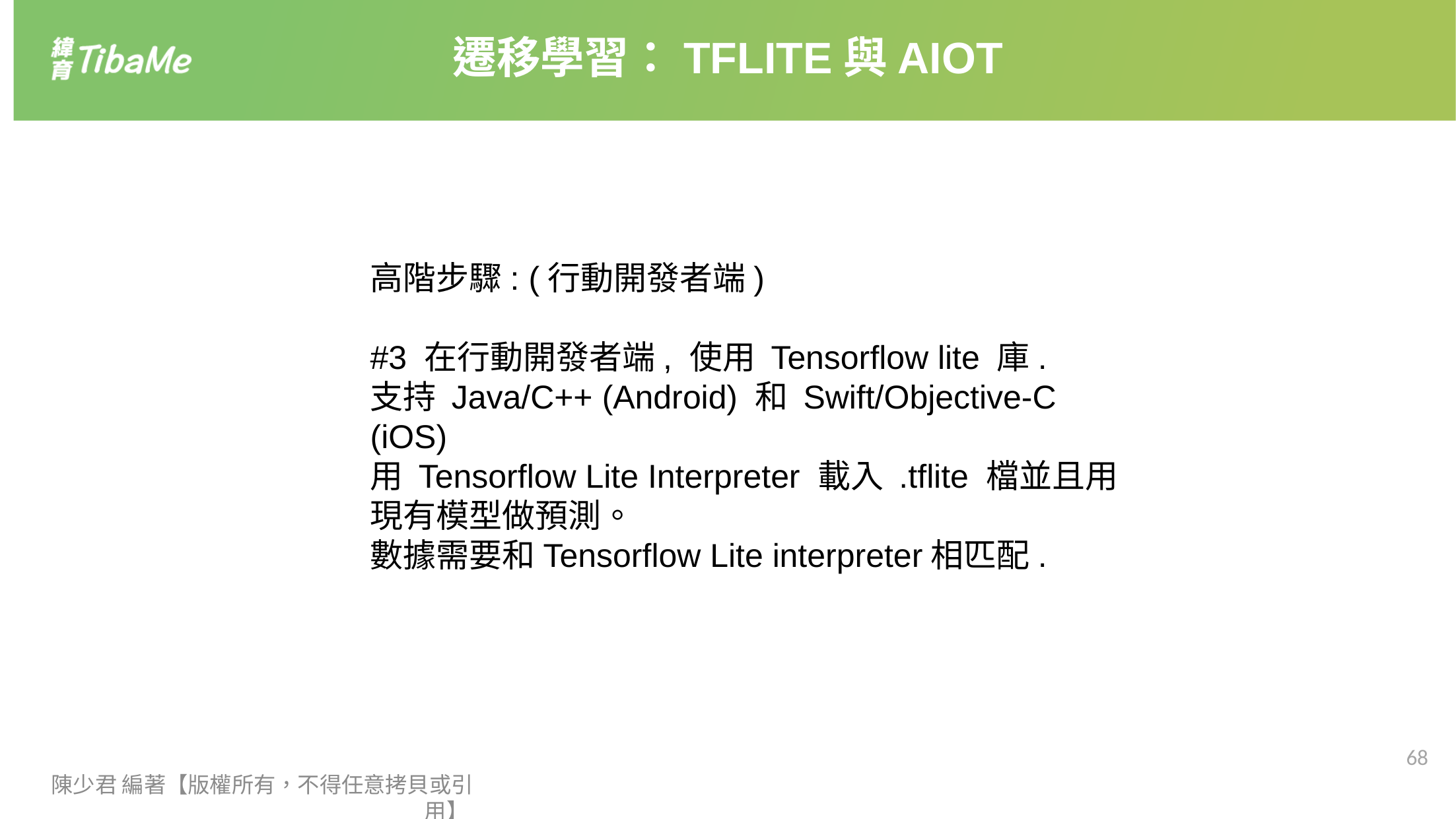

遷移學習：TFLITE與AIOT
高階步驟: (行動開發者端)

#3 在行動開發者端, 使用 Tensorflow lite 庫.
支持 Java/C++ (Android) 和 Swift/Objective-C (iOS)
用 Tensorflow Lite Interpreter 載入 .tflite 檔並且用現有模型做預測。
數據需要和Tensorflow Lite interpreter相匹配.